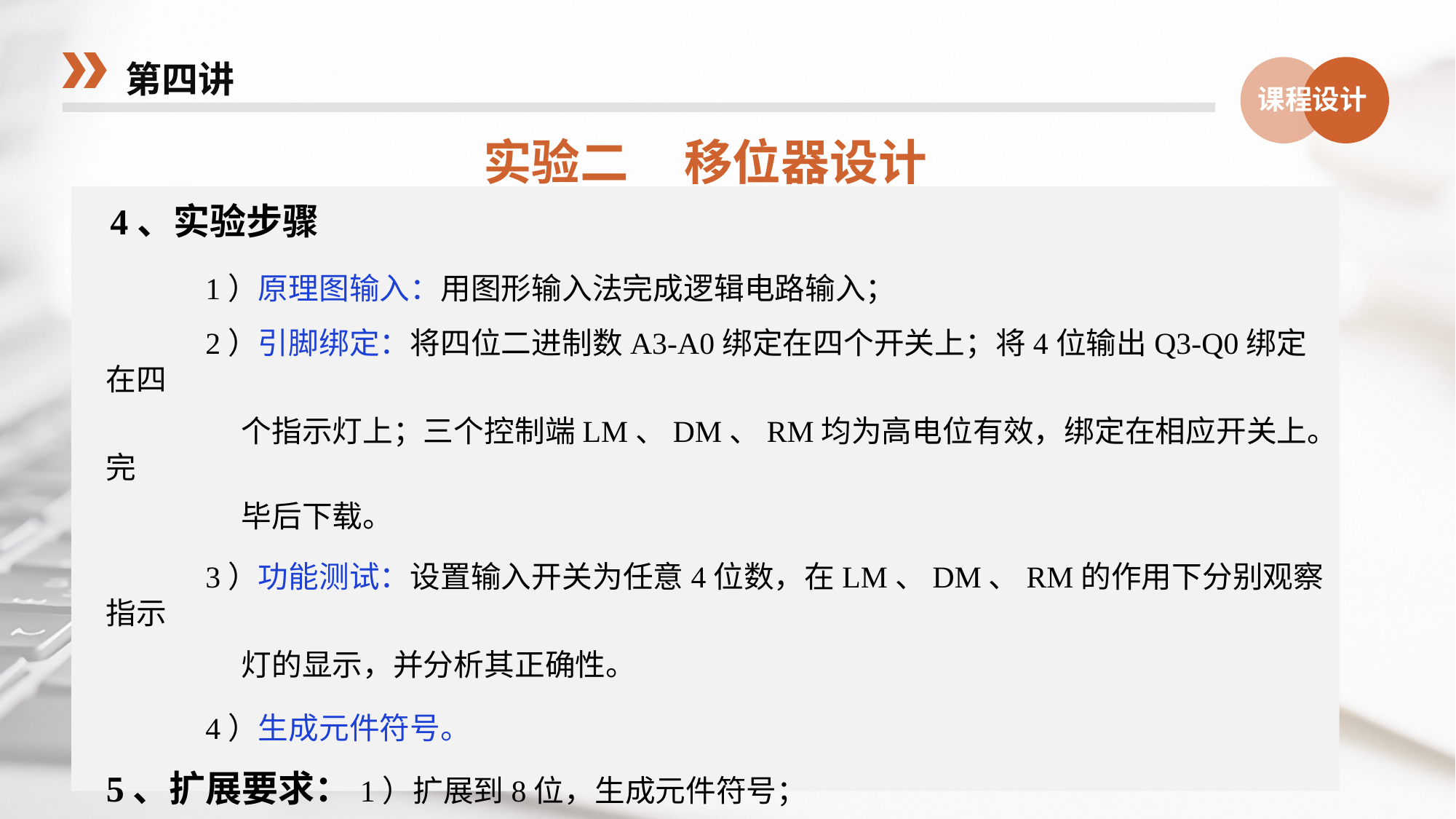

第四讲

课程设计

实验二     移位器设计
4、实验步骤
             1）原理图输入：用图形输入法完成逻辑电路输入；
             2）引脚绑定：将四位二进制数A3-A0绑定在四个开关上；将4位输出Q3-Q0绑定在四
                   个指示灯上；三个控制端LM、DM、RM均为高电位有效，绑定在相应开关上。完
                   毕后下载。
             3）功能测试：设置输入开关为任意4位数，在LM、DM、RM的作用下分别观察指示
                   灯的显示，并分析其正确性。
             4）生成元件符号。
5、扩展要求：1）扩展到8位，生成元件符号；
                               2）实现补码的算术移位（选做，模型机设计中也作为可选的扩展要求）。